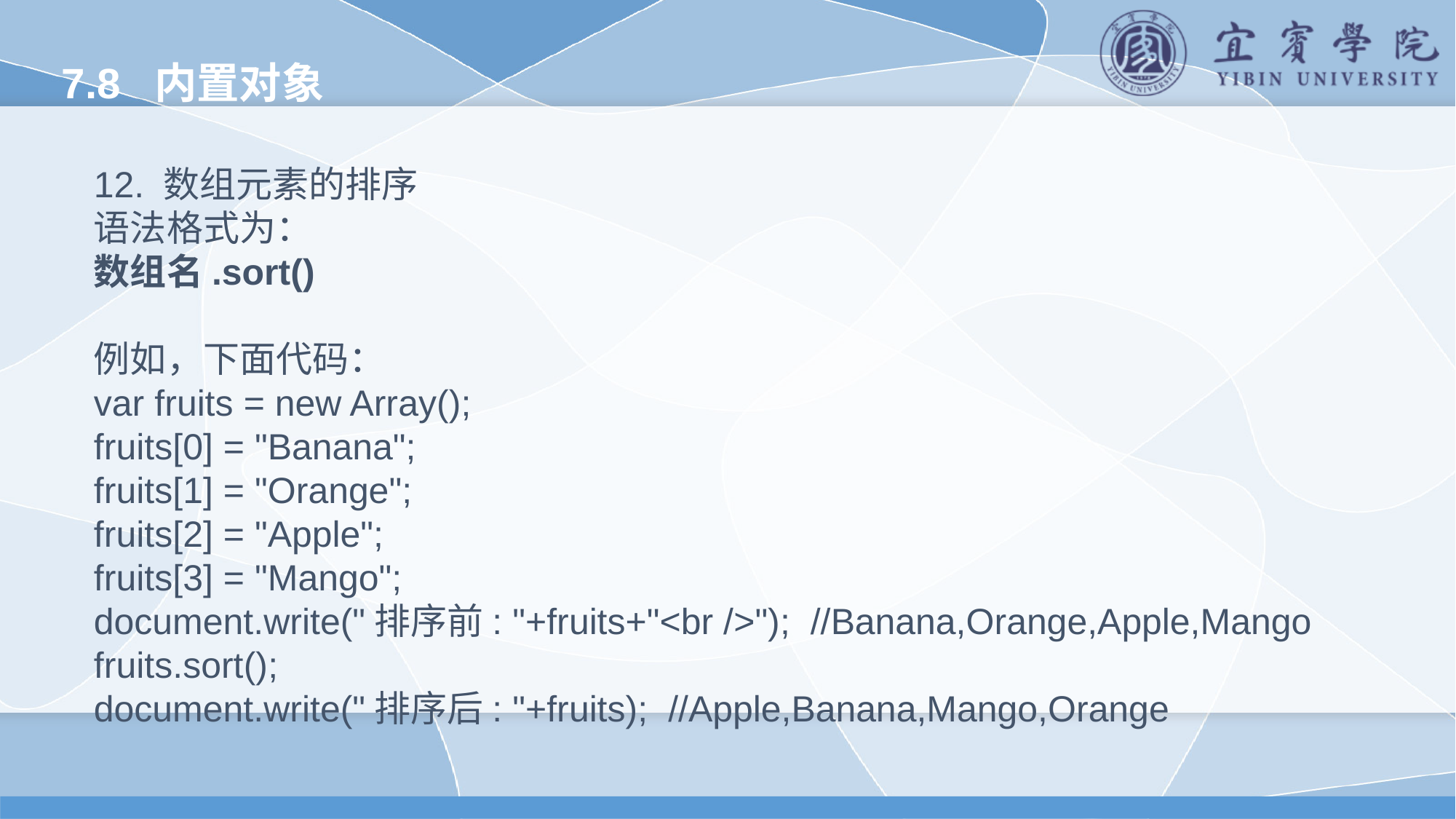

7.8  内置对象
12. 数组元素的排序
语法格式为：
数组名.sort()

例如，下面代码：
var fruits = new Array();
fruits[0] = "Banana";
fruits[1] = "Orange";
fruits[2] = "Apple";
fruits[3] = "Mango";
document.write("排序前: "+fruits+"<br />");  //Banana,Orange,Apple,Mango
fruits.sort();
document.write("排序后: "+fruits);  //Apple,Banana,Mango,Orange